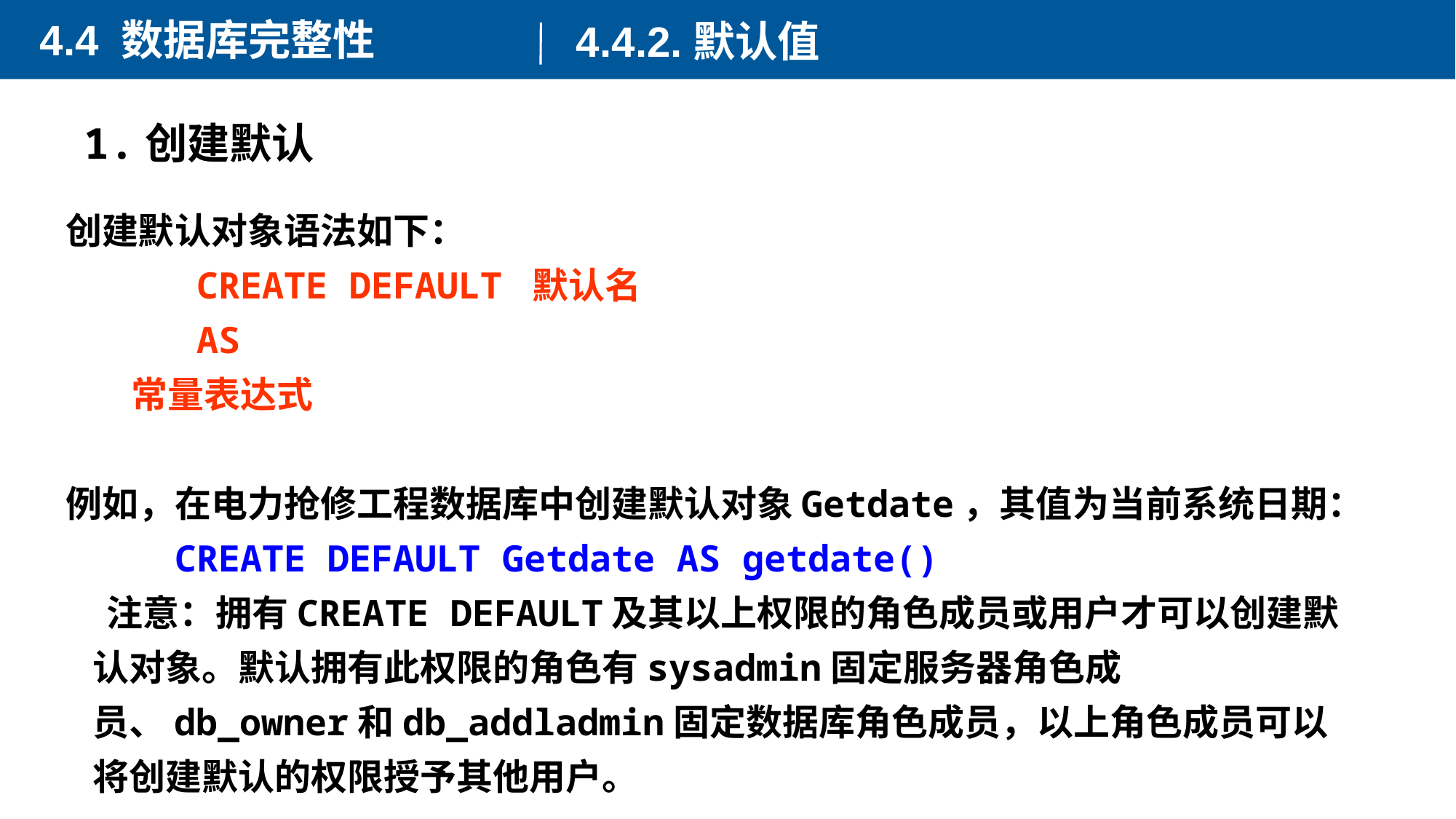

4.4 数据库完整性
4.4.2.默认值
1.创建默认
创建默认对象语法如下：
      CREATE DEFAULT 默认名
      AS
       常量表达式

例如，在电力抢修工程数据库中创建默认对象Getdate，其值为当前系统日期：
     CREATE DEFAULT Getdate AS getdate()
    注意：拥有CREATE DEFAULT及其以上权限的角色成员或用户才可以创建默认对象。默认拥有此权限的角色有sysadmin固定服务器角色成员、db_owner和db_addladmin固定数据库角色成员，以上角色成员可以将创建默认的权限授予其他用户。